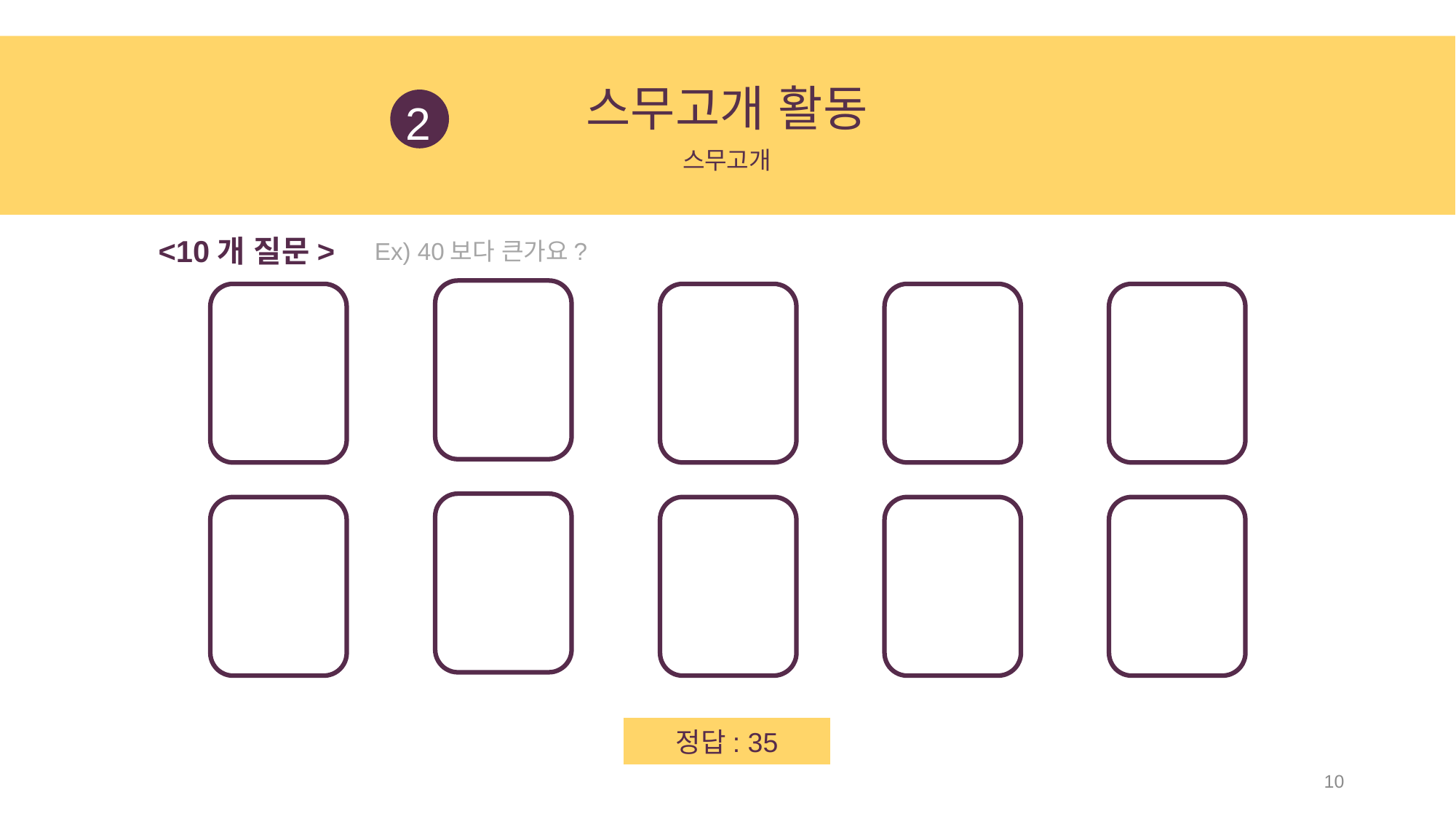

스무고개 활동

2
스무고개
<10개 질문>
Ex) 40보다 큰가요?

정답: 35
10